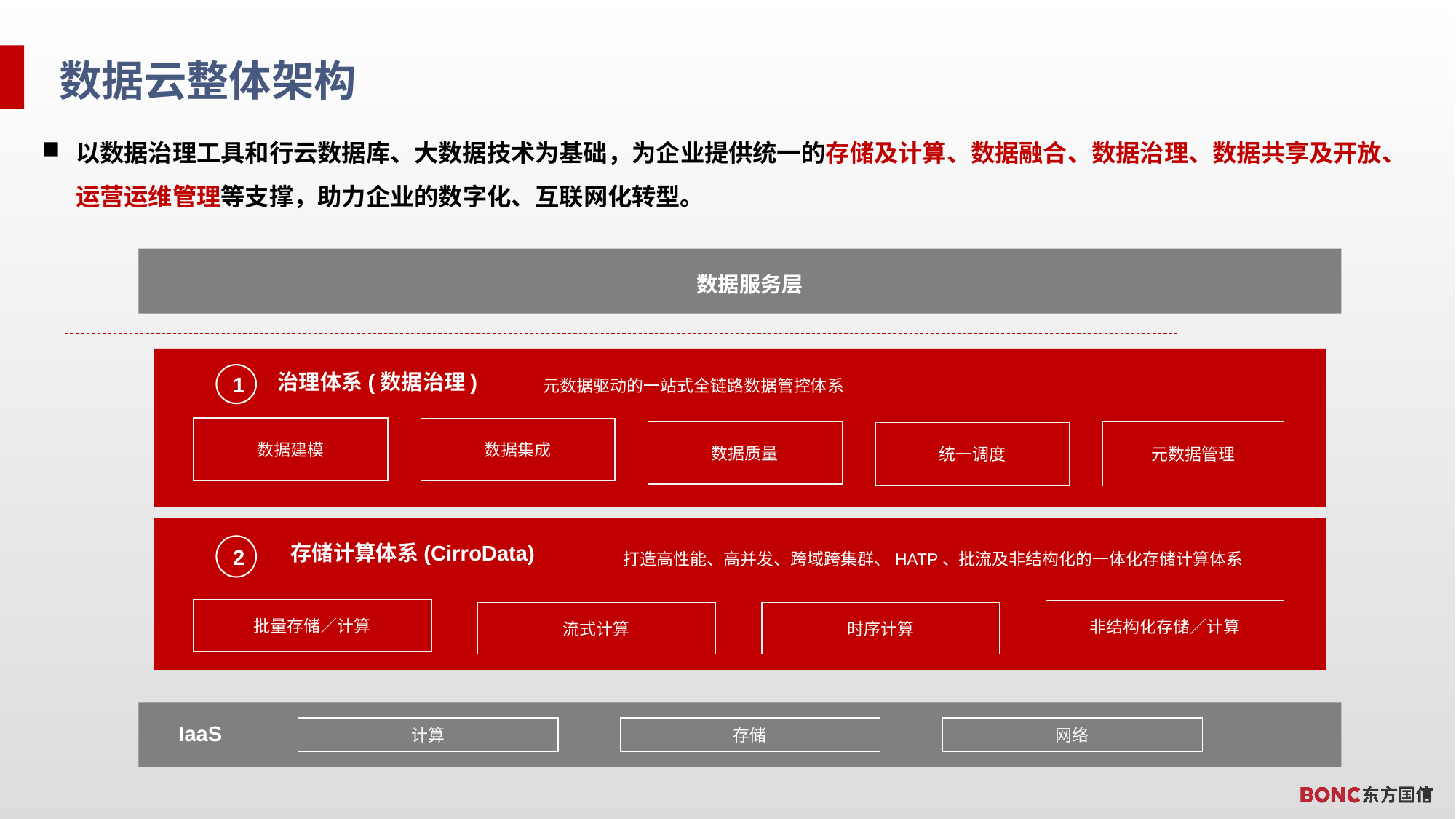

数据云整体架构
以数据治理工具和行云数据库、大数据技术为基础，为企业提供统一的存储及计算、数据融合、数据治理、数据共享及开放、运营运维管理等支撑，助力企业的数字化、互联网化转型。

元数据驱动的一站式全链路数据管控体系
治理体系(数据治理)
1
数据建模
数据集成
数据质量
元数据管理
统一调度

存储计算体系(CirroData)
2
打造高性能、高并发、跨域跨集群、HATP、批流及非结构化的一体化存储计算体系
批量存储／计算
非结构化存储／计算
流式计算
时序计算

IaaS
计算
存储
网络
数据服务层